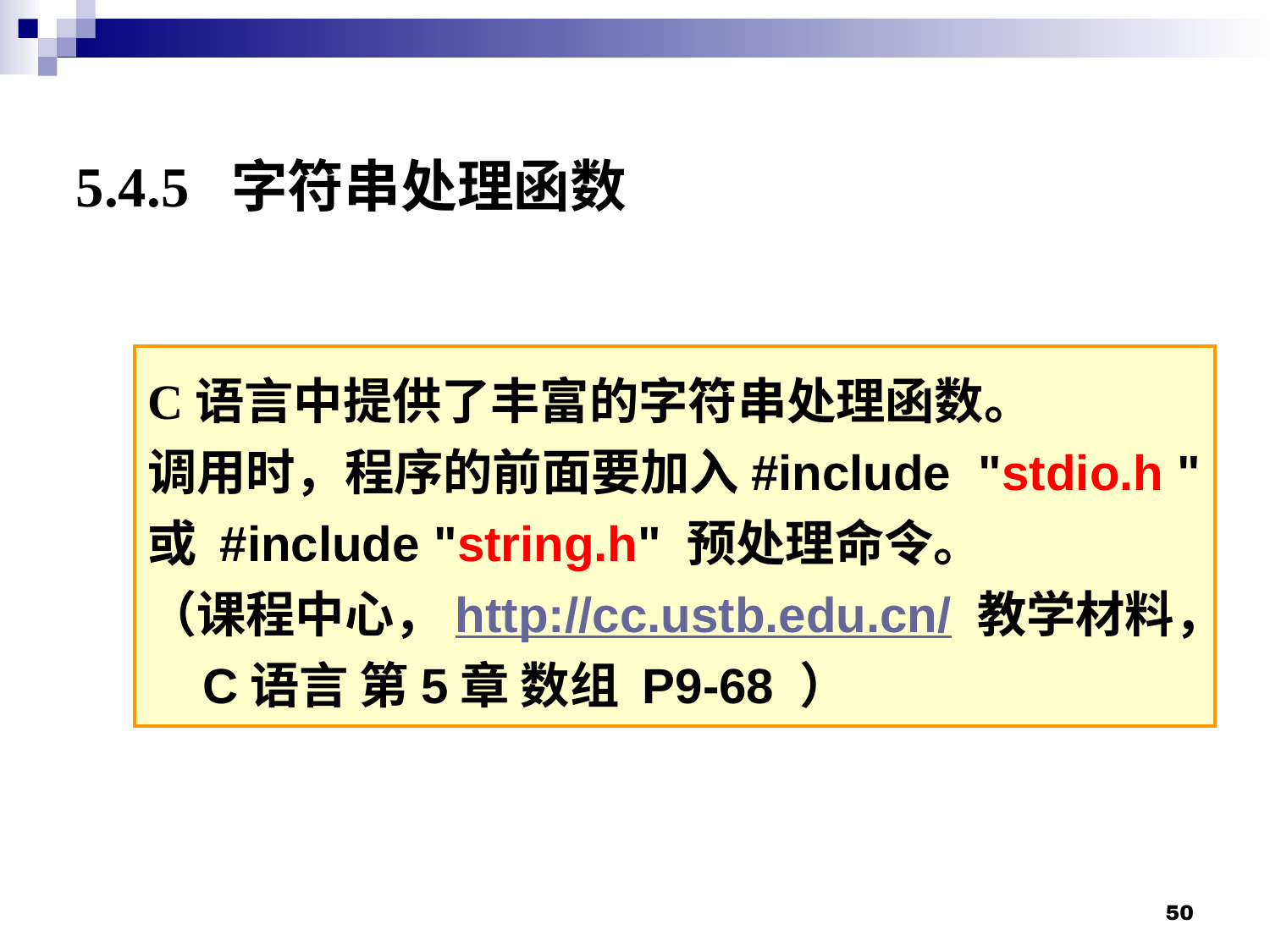

5.4.5  字符串处理函数
C语言中提供了丰富的字符串处理函数。
调用时，程序的前面要加入#include  "stdio.h "
或 #include "string.h" 预处理命令。
（课程中心，http://cc.ustb.edu.cn/ 教学材料，
    C语言 第5章 数组 P9-68 ）
50